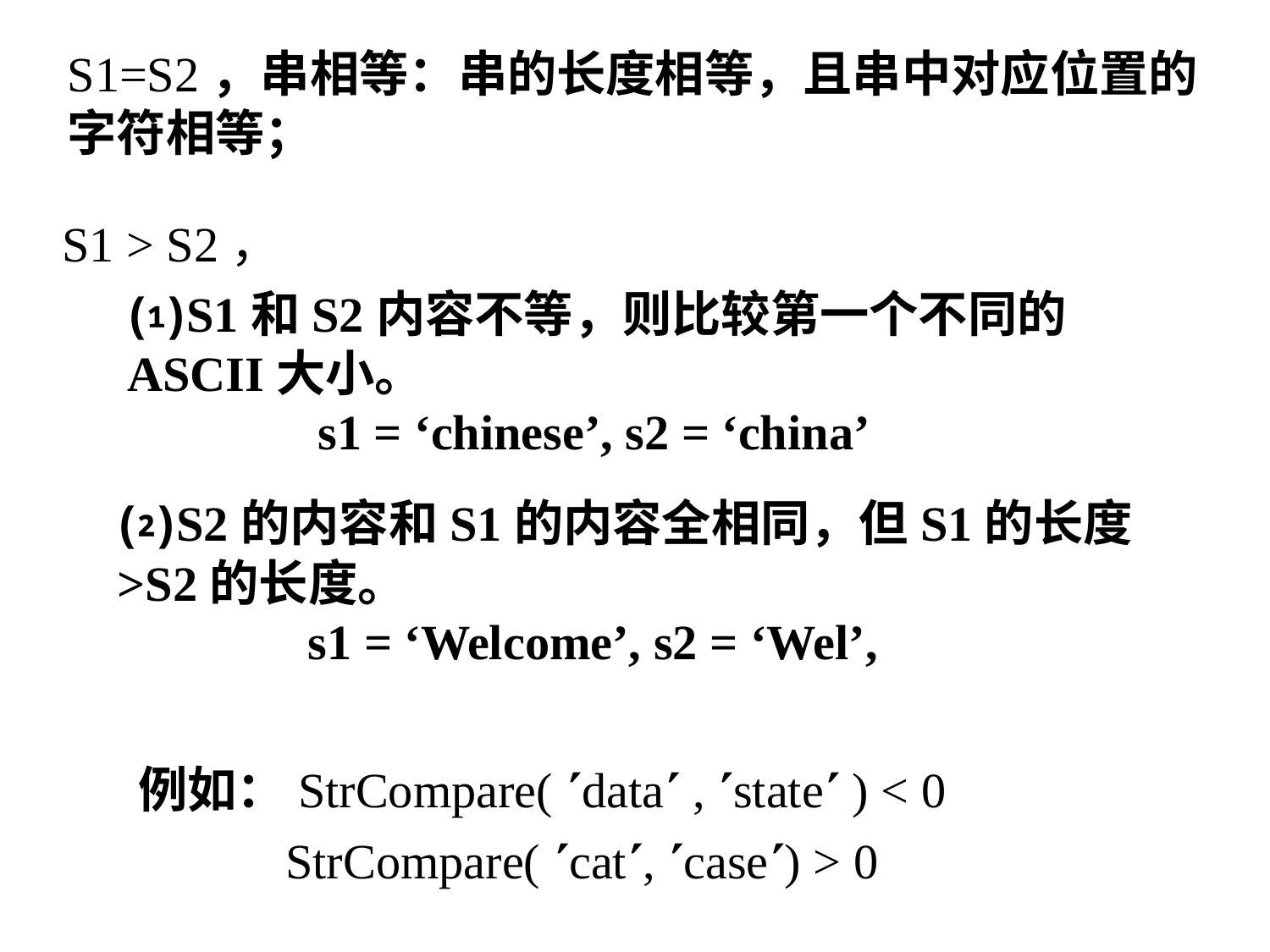

S1=S2，串相等：串的长度相等，且串中对应位置的字符相等；
S1 > S2，
⑴S1和S2内容不等，则比较第一个不同的ASCII大小。
s1 = ‘chinese’, s2 = ‘china’
⑵S2的内容和S1的内容全相同，但S1的长度>S2的长度。
s1 = ‘Welcome’, s2 = ‘Wel’,
例如：StrCompare( ′data′ , ′state′ ) < 0
            StrCompare( ′cat′, ′case′) > 0